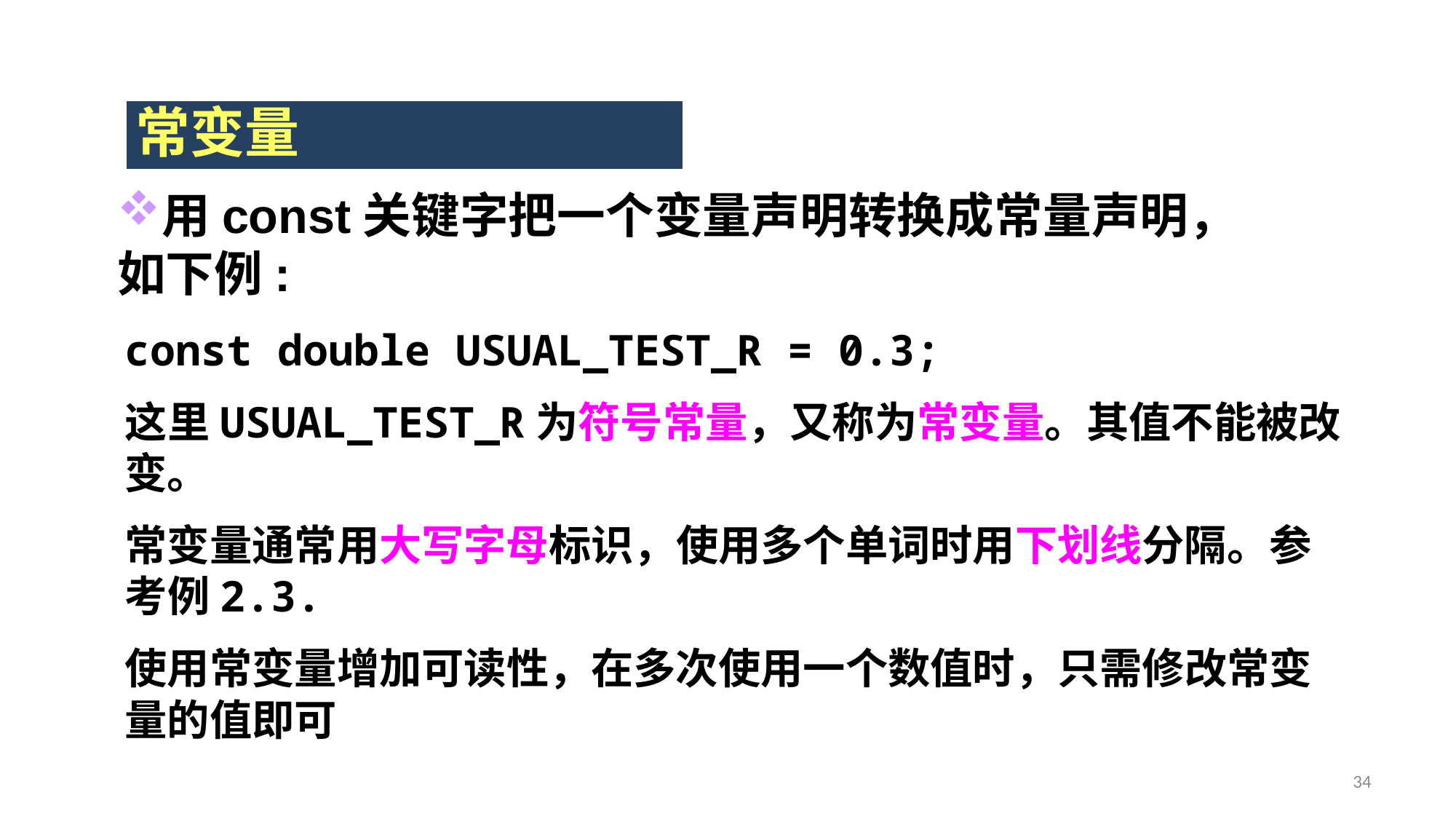

常变量
用const关键字把一个变量声明转换成常量声明，如下例:
const double USUAL_TEST_R = 0.3;
这里USUAL_TEST_R为符号常量，又称为常变量。其值不能被改变。
常变量通常用大写字母标识，使用多个单词时用下划线分隔。参考例2.3.
使用常变量增加可读性，在多次使用一个数值时，只需修改常变量的值即可
34